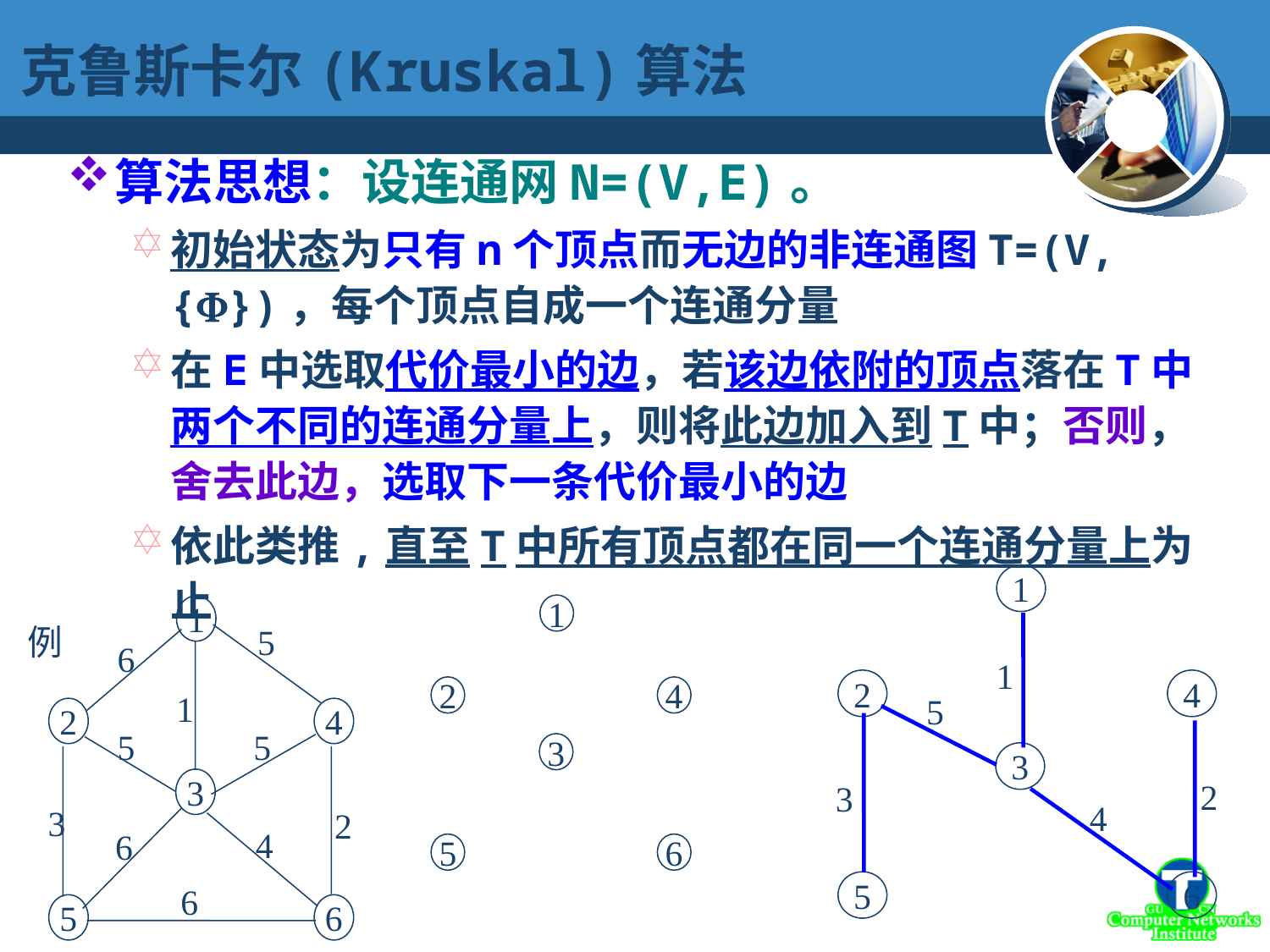

克鲁斯卡尔(Kruskal)算法
算法思想：设连通网N=(V,E)。
初始状态为只有n个顶点而无边的非连通图T=(V,{Φ})，每个顶点自成一个连通分量
在E中选取代价最小的边，若该边依附的顶点落在T中两个不同的连通分量上，则将此边加入到T中；否则，舍去此边，选取下一条代价最小的边
依此类推,直至T中所有顶点都在同一个连通分量上为止
1
2
4
3
5
6
1
2
4
3
5
6
1
例
5

6

1
2
4
5
5

3
3
2

4
6
6
5
6

1
5

3

2

4
122